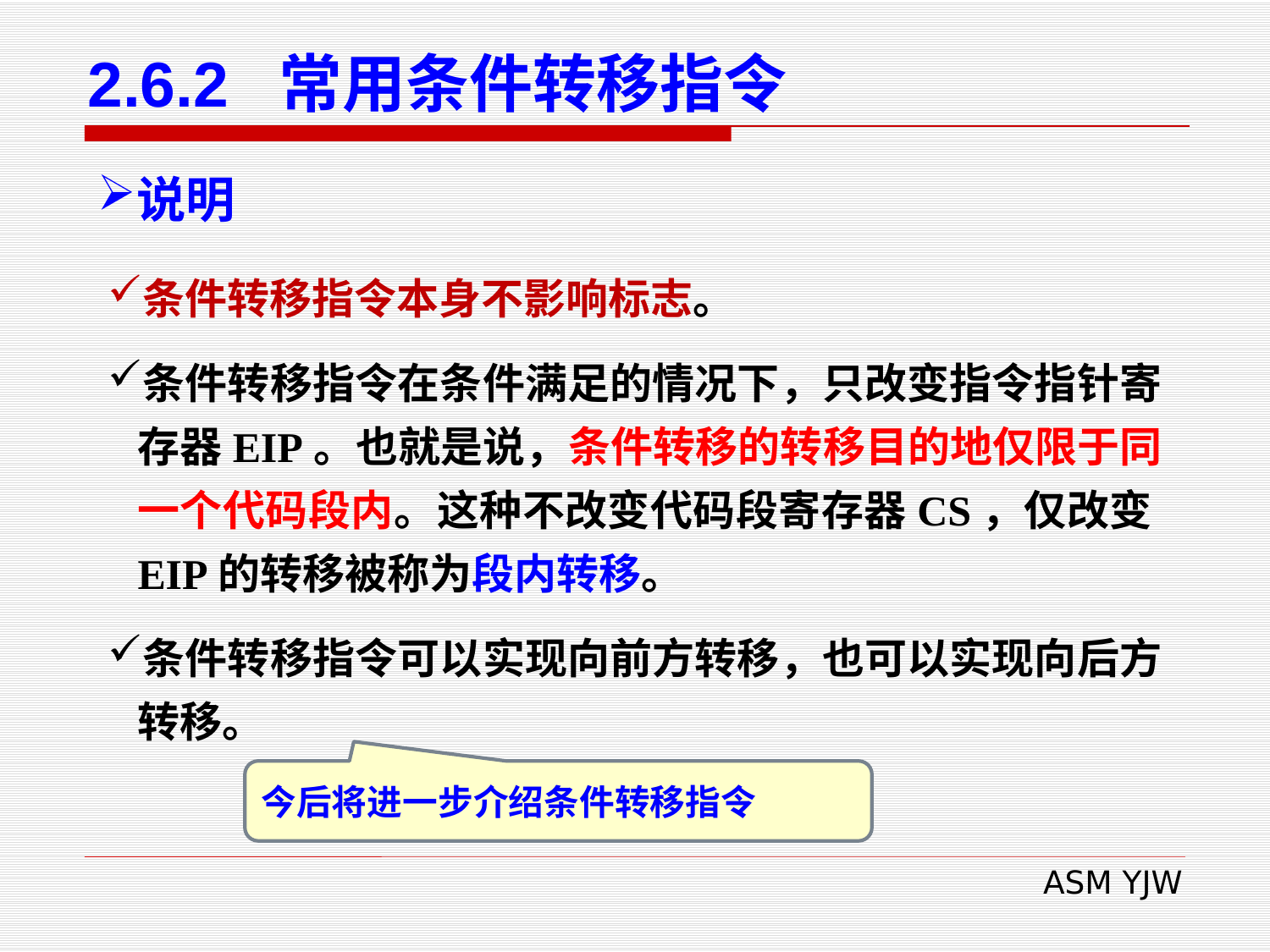

# 2.6.2  常用条件转移指令
说明
条件转移指令本身不影响标志。
条件转移指令在条件满足的情况下，只改变指令指针寄存器EIP。也就是说，条件转移的转移目的地仅限于同一个代码段内。这种不改变代码段寄存器CS，仅改变EIP的转移被称为段内转移。
条件转移指令可以实现向前方转移，也可以实现向后方转移。

今后将进一步介绍条件转移指令